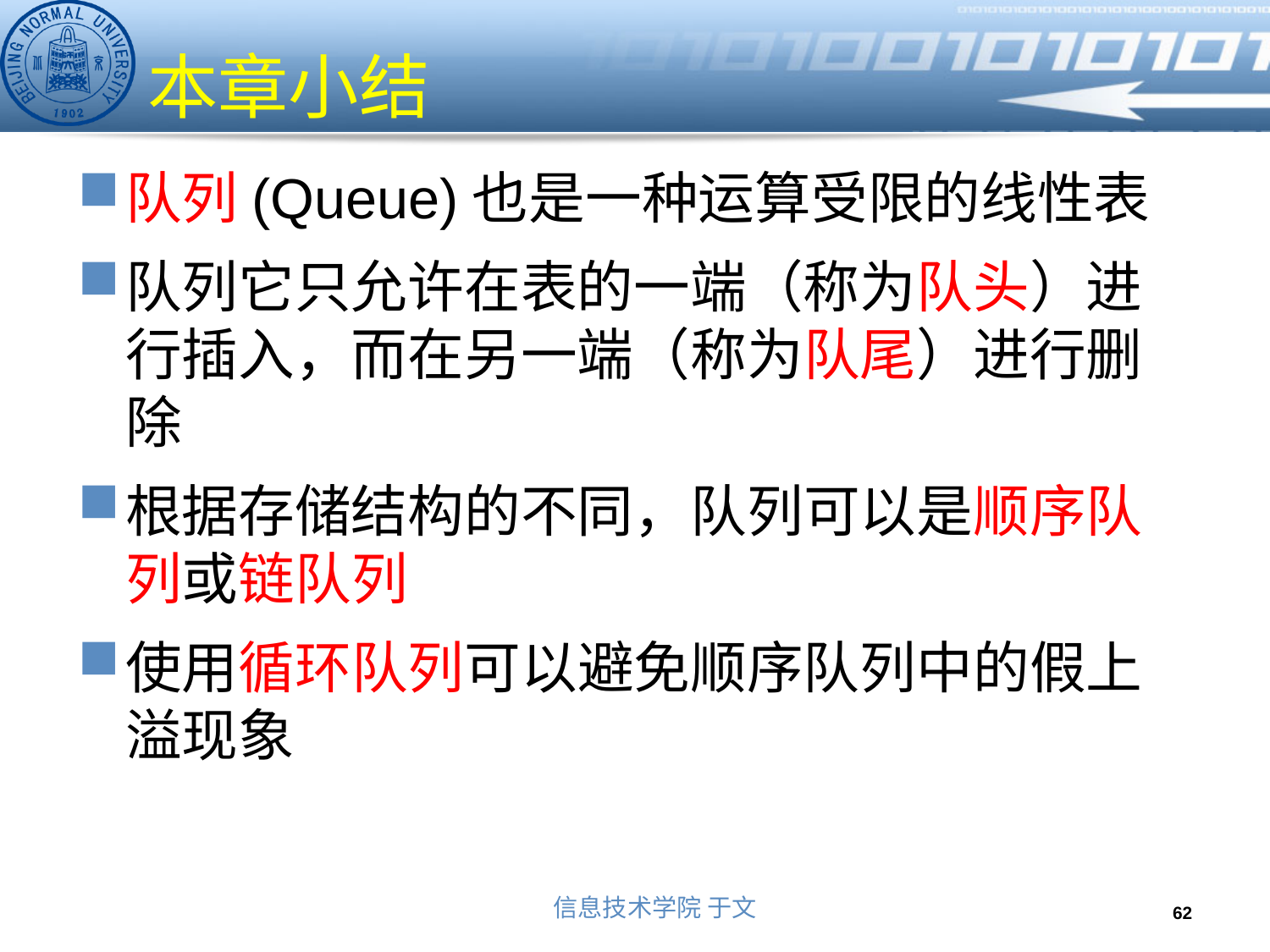

# 本章小结
队列(Queue)也是一种运算受限的线性表
队列它只允许在表的一端（称为队头）进行插入，而在另一端（称为队尾）进行删除
根据存储结构的不同，队列可以是顺序队列或链队列
使用循环队列可以避免顺序队列中的假上溢现象

62